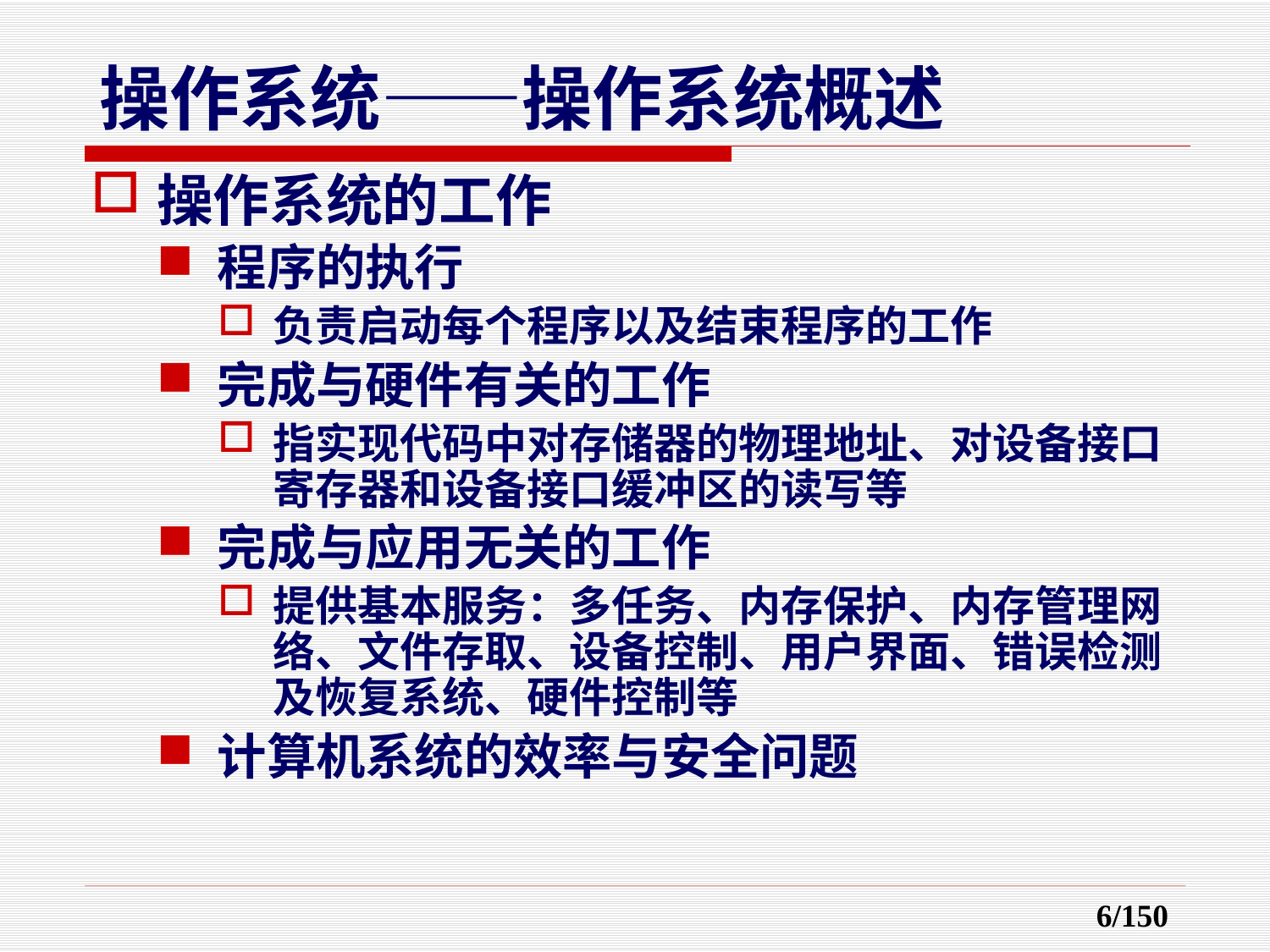

操作系统的工作
程序的执行
负责启动每个程序以及结束程序的工作
完成与硬件有关的工作
指实现代码中对存储器的物理地址、对设备接口寄存器和设备接口缓冲区的读写等
完成与应用无关的工作
提供基本服务：多任务、内存保护、内存管理网络、文件存取、设备控制、用户界面、错误检测及恢复系统、硬件控制等
计算机系统的效率与安全问题